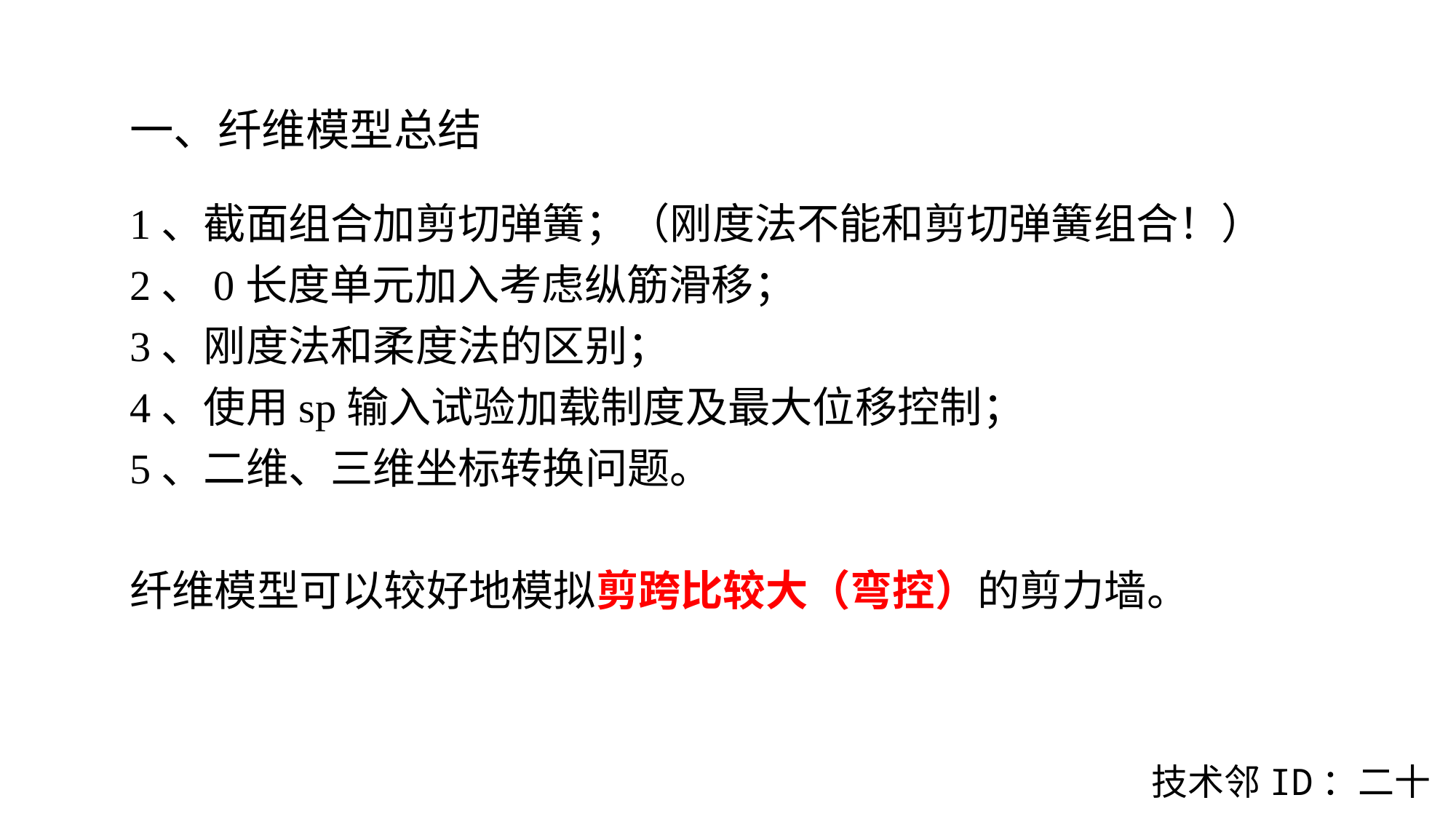

# 一、纤维模型总结
1、截面组合加剪切弹簧；（刚度法不能和剪切弹簧组合！）
2、0长度单元加入考虑纵筋滑移；
3、刚度法和柔度法的区别；
4、使用sp输入试验加载制度及最大位移控制；
5、二维、三维坐标转换问题。

纤维模型可以较好地模拟剪跨比较大（弯控）的剪力墙。